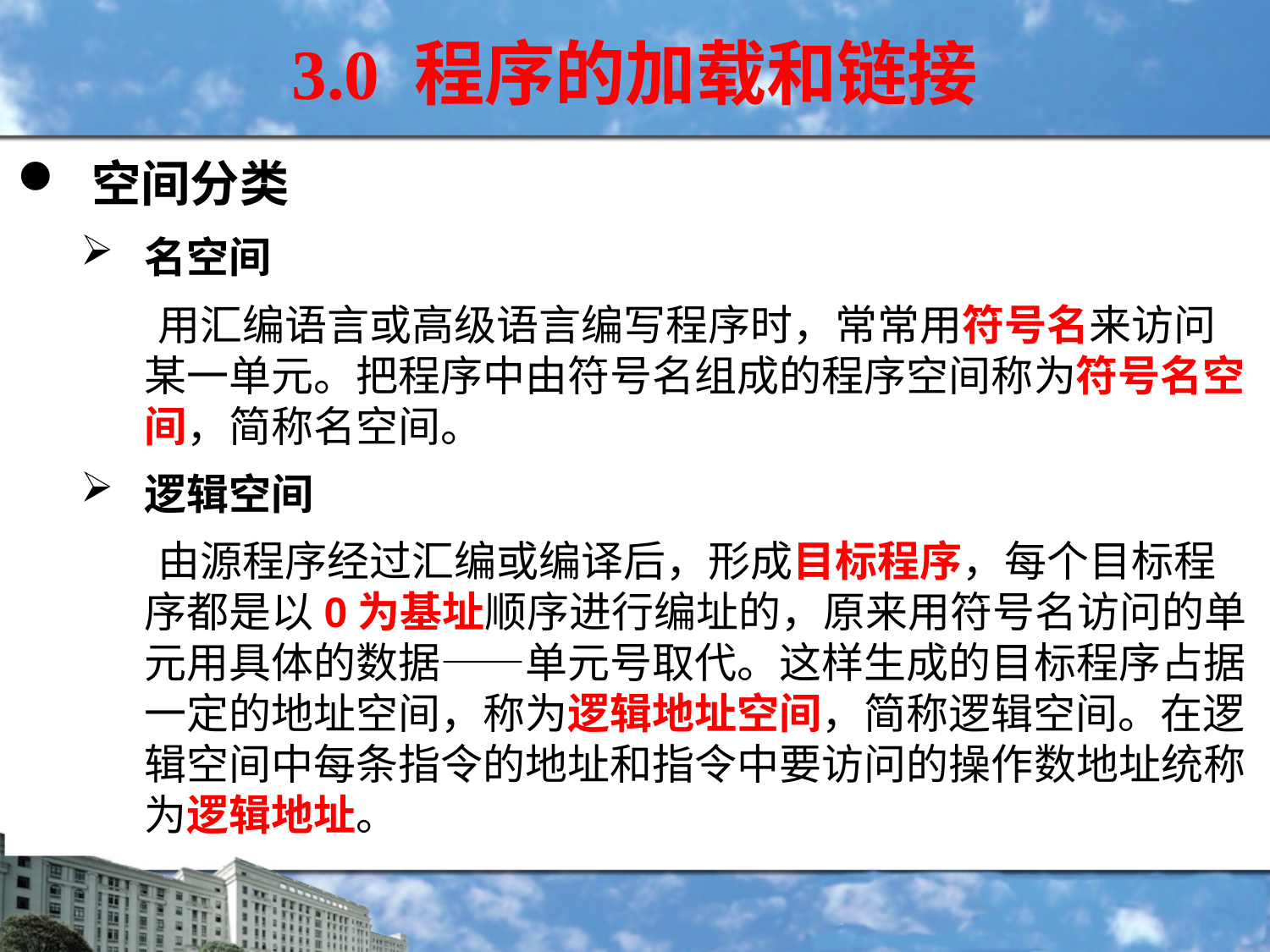

3.0 程序的加载和链接
空间分类
名空间
       用汇编语言或高级语言编写程序时，常常用符号名来访问某一单元。把程序中由符号名组成的程序空间称为符号名空间，简称名空间。
逻辑空间
       由源程序经过汇编或编译后，形成目标程序，每个目标程序都是以0为基址顺序进行编址的，原来用符号名访问的单元用具体的数据——单元号取代。这样生成的目标程序占据一定的地址空间，称为逻辑地址空间，简称逻辑空间。在逻辑空间中每条指令的地址和指令中要访问的操作数地址统称为逻辑地址。